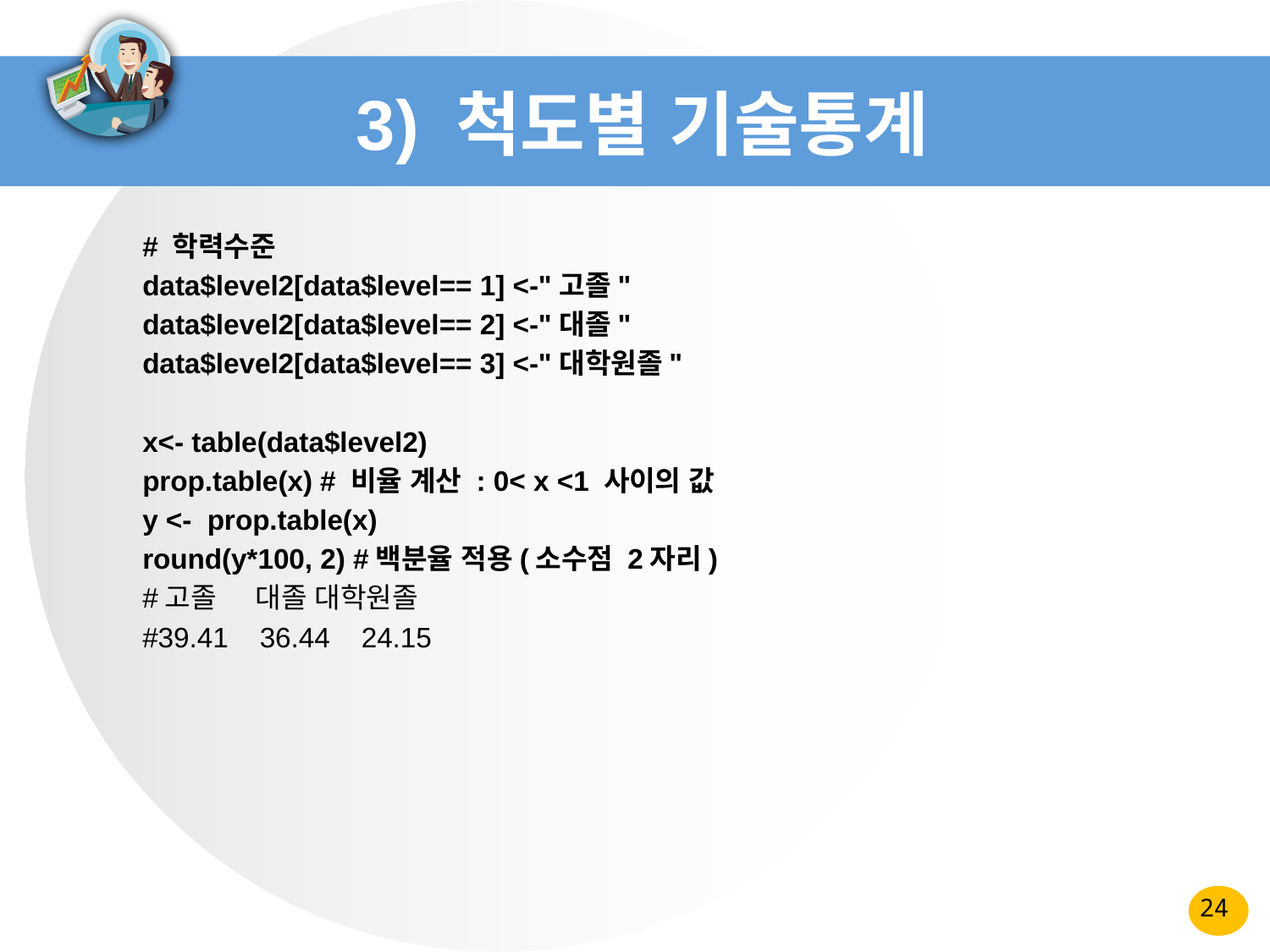

# 3) 척도별 기술통계
# 학력수준
data$level2[data$level== 1] <-"고졸"
data$level2[data$level== 2] <-"대졸"
data$level2[data$level== 3] <-"대학원졸"

x<- table(data$level2)
prop.table(x) # 비율 계산 : 0< x <1 사이의 값
y <-  prop.table(x)
round(y*100, 2) #백분율 적용(소수점 2자리)
#고졸     대졸 대학원졸
#39.41    36.44    24.15
24